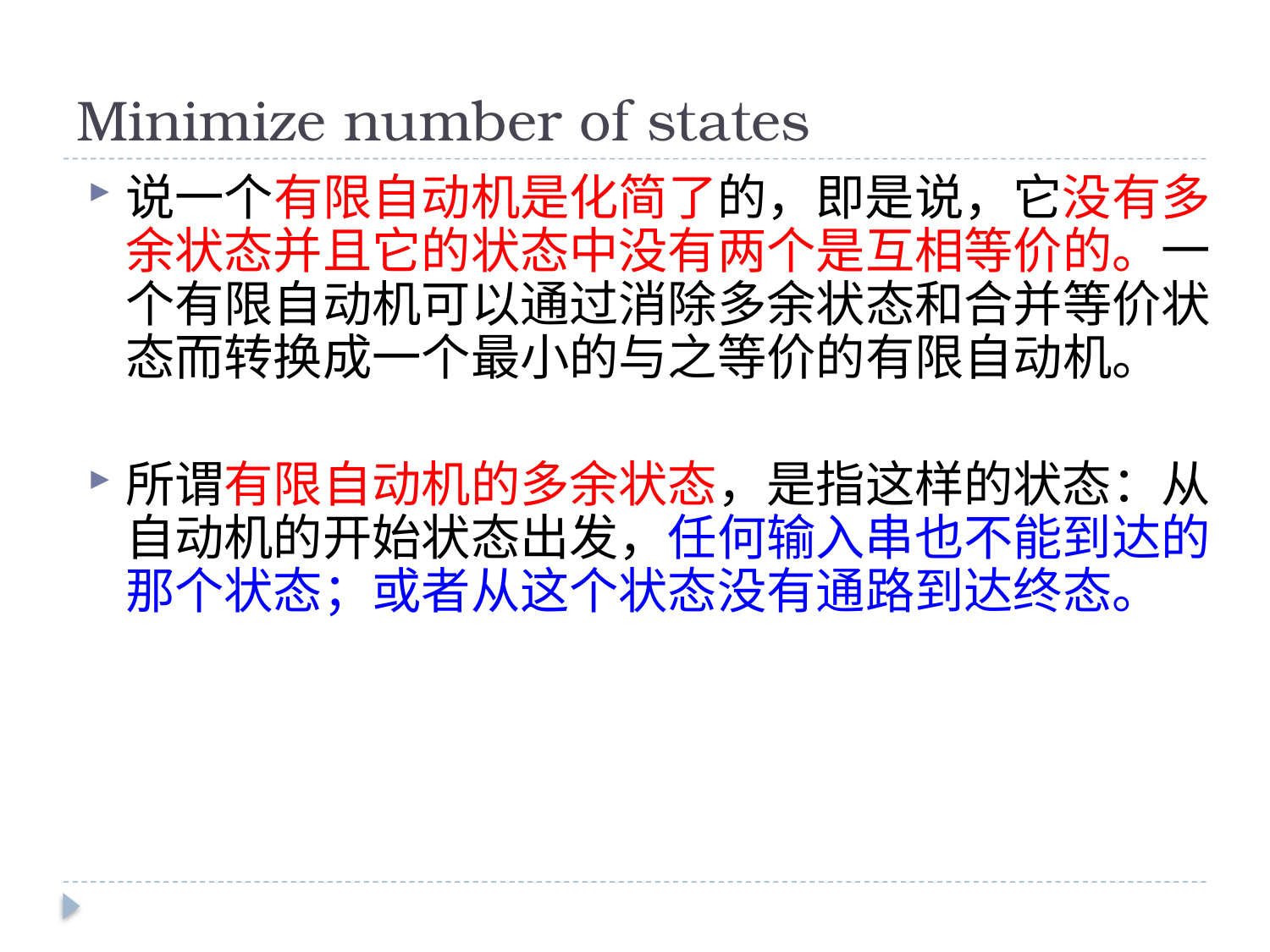

# Minimize number of states
说一个有限自动机是化简了的，即是说，它没有多余状态并且它的状态中没有两个是互相等价的。一个有限自动机可以通过消除多余状态和合并等价状态而转换成一个最小的与之等价的有限自动机。

所谓有限自动机的多余状态，是指这样的状态：从自动机的开始状态出发，任何输入串也不能到达的那个状态；或者从这个状态没有通路到达终态。